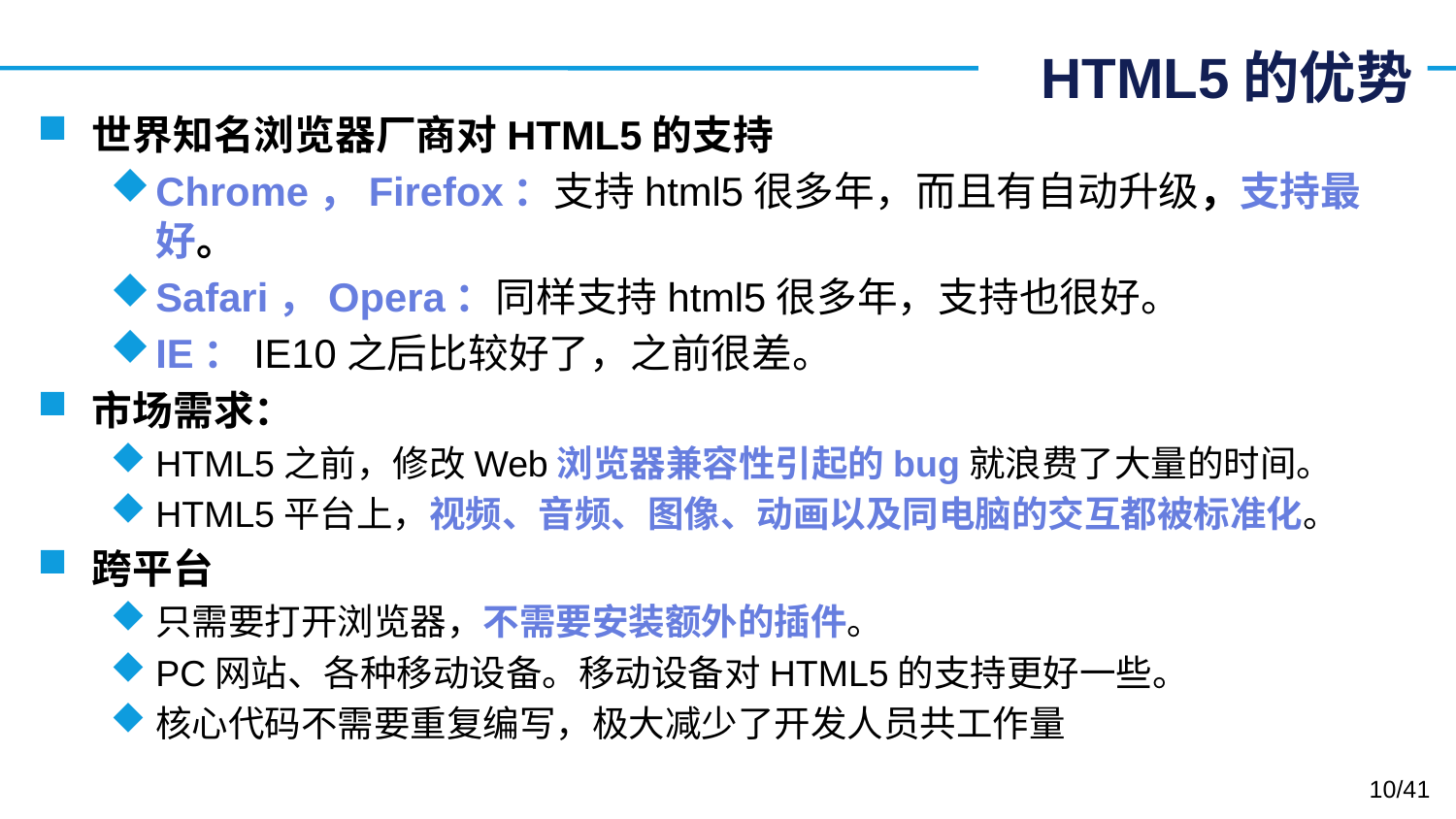

# HTML5的优势
世界知名浏览器厂商对HTML5的支持
Chrome，Firefox：支持html5很多年，而且有自动升级，支持最好。
Safari，Opera：同样支持html5很多年，支持也很好。
IE：IE10之后比较好了，之前很差。
市场需求：
HTML5之前，修改Web浏览器兼容性引起的bug就浪费了大量的时间。
HTML5平台上，视频、音频、图像、动画以及同电脑的交互都被标准化。
跨平台
只需要打开浏览器，不需要安装额外的插件。
PC网站、各种移动设备。移动设备对HTML5的支持更好一些。
核心代码不需要重复编写，极大减少了开发人员共工作量

10/41